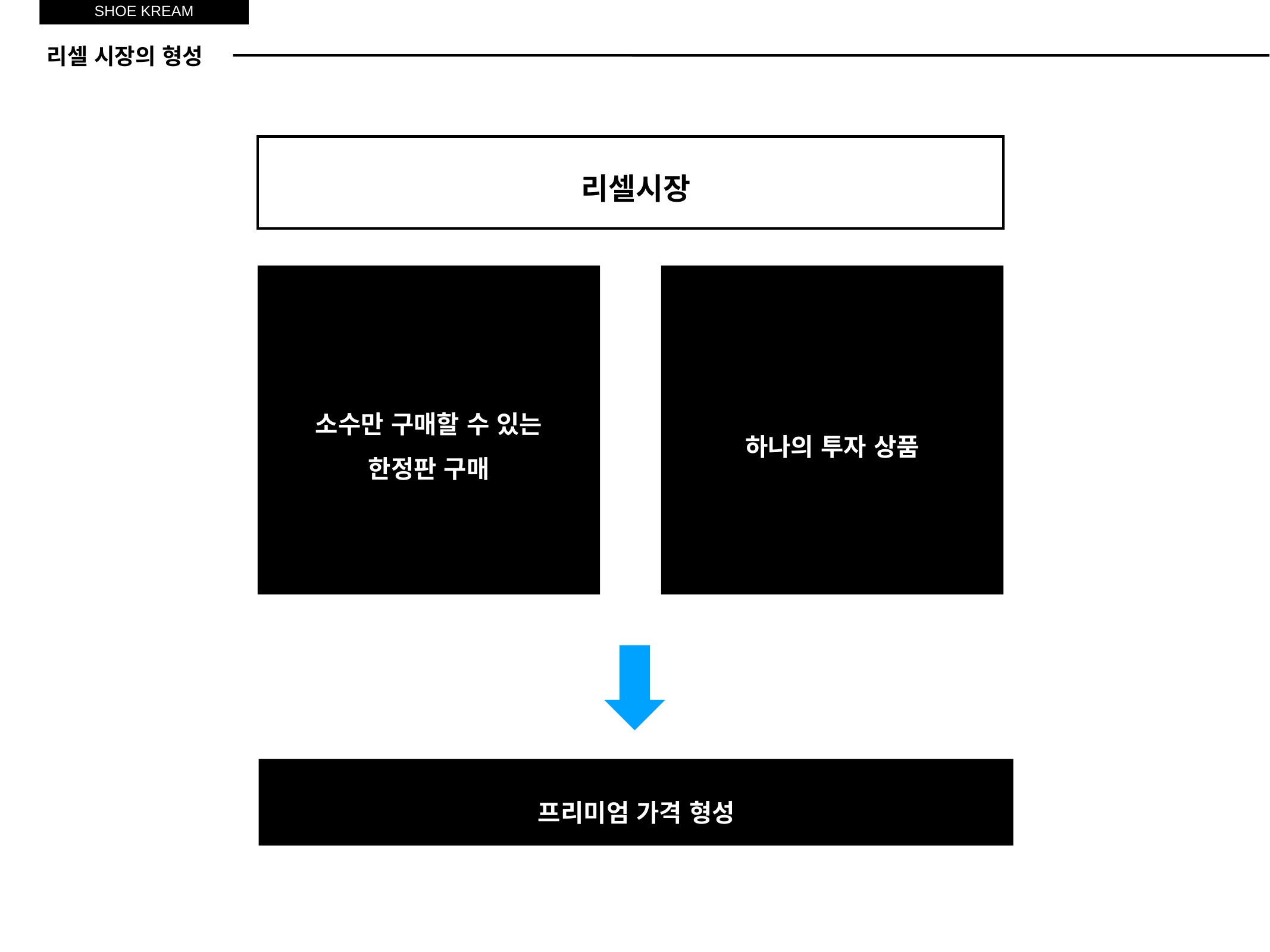

SHOE KREAM
리셀 시장의 형성

리셀시장

하나의 투자 상품

소수만 구매할 수 있는 한정판 구매

가격 형성

  프리미엄 가격 형성